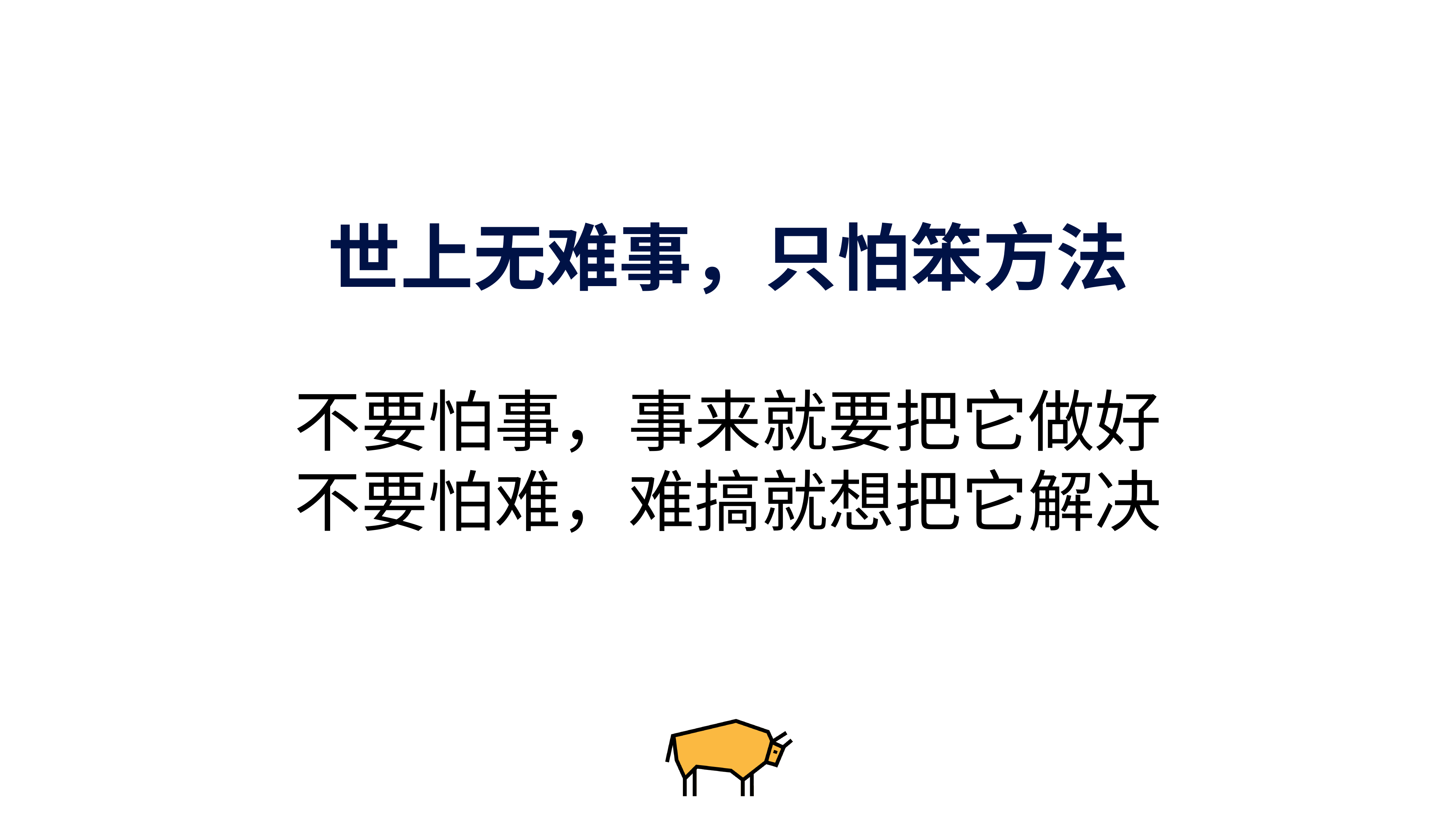

# 世上无难事，只怕笨方法 不要怕事，事来就要把它做好 不要怕难，难搞就想把它解决